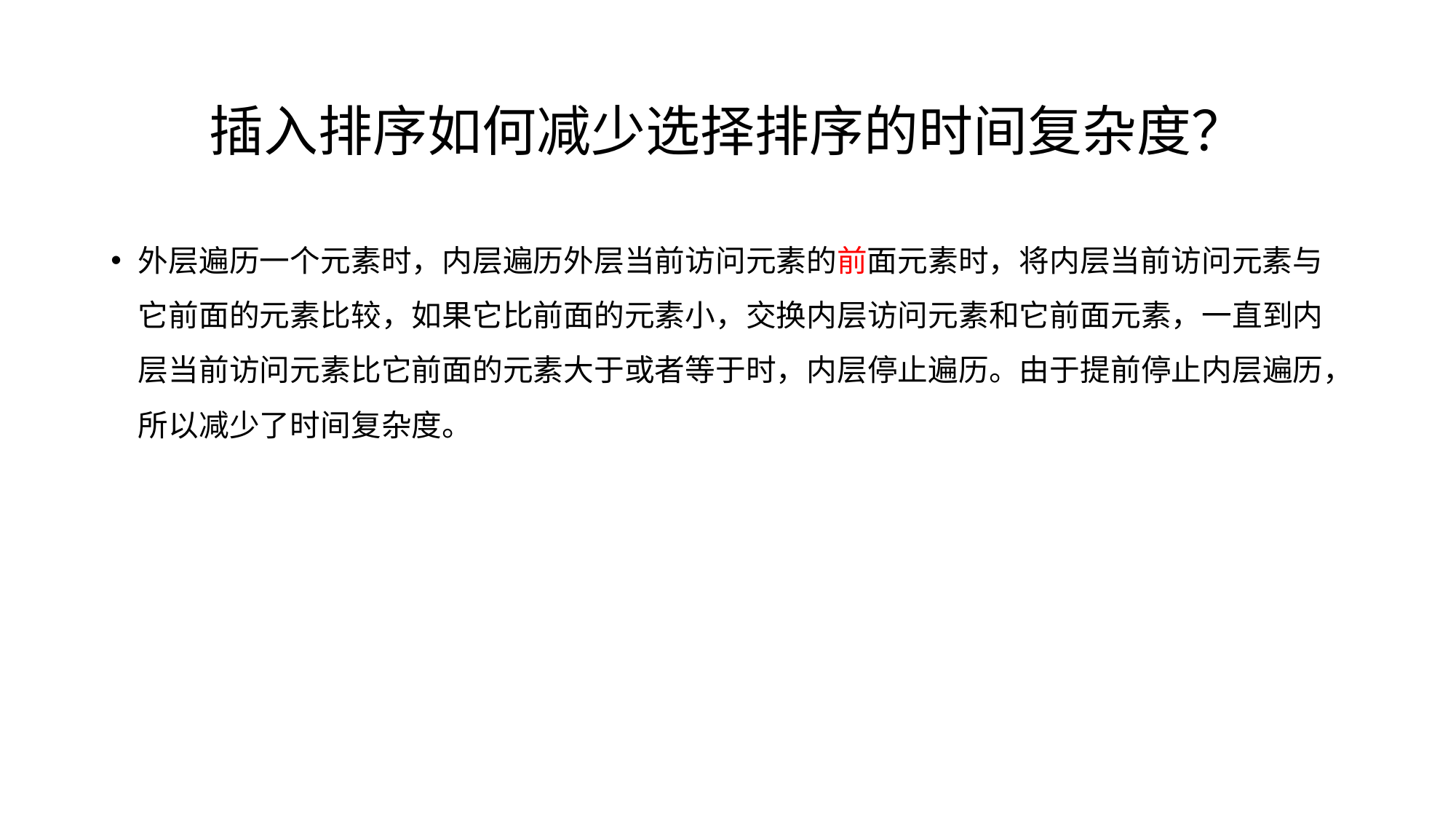

# 插入排序如何减少选择排序的时间复杂度？
外层遍历一个元素时，内层遍历外层当前访问元素的前面元素时，将内层当前访问元素与它前面的元素比较，如果它比前面的元素小，交换内层访问元素和它前面元素，一直到内层当前访问元素比它前面的元素大于或者等于时，内层停止遍历。由于提前停止内层遍历，所以减少了时间复杂度。